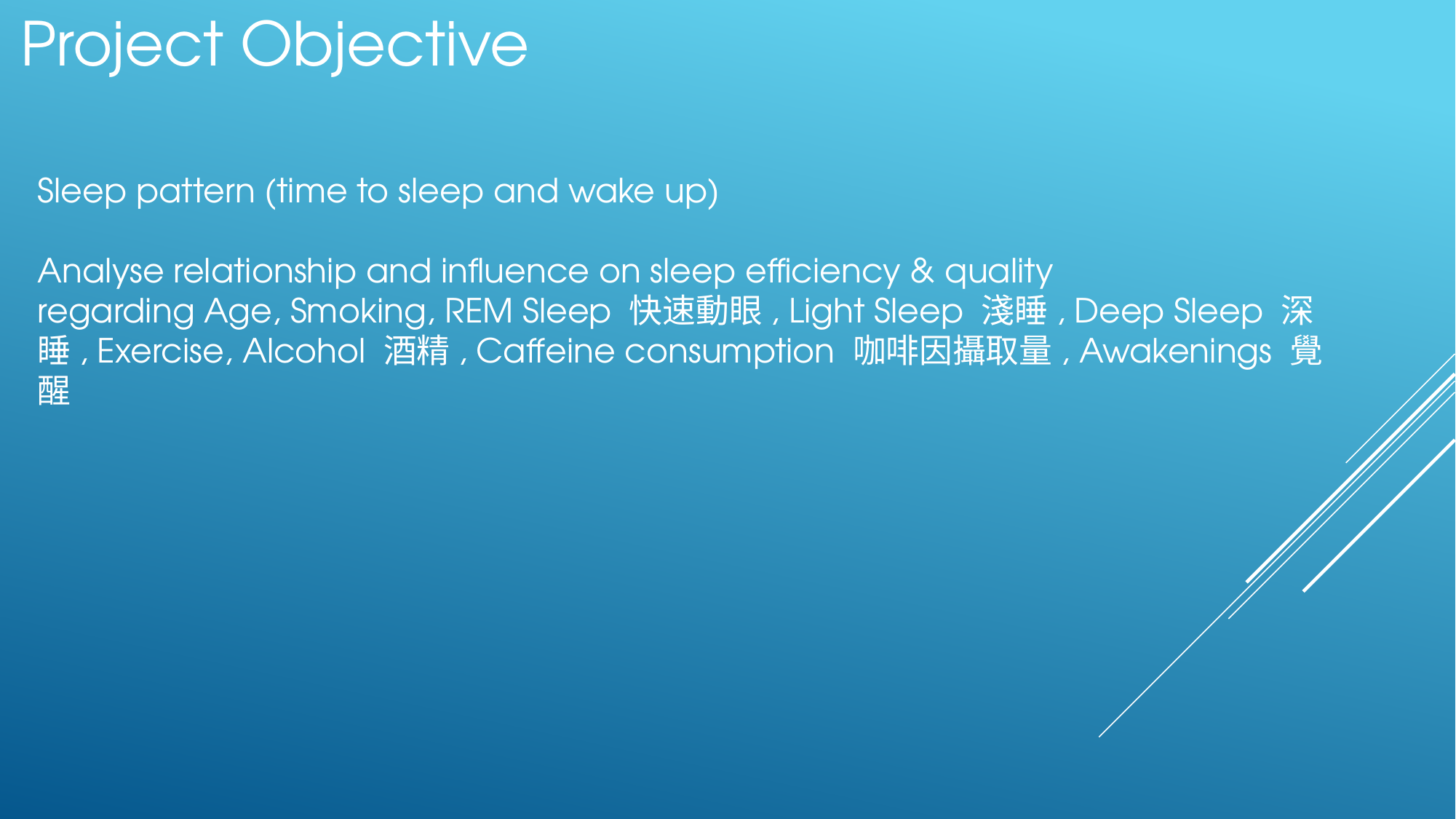

Project Objective
Sleep pattern (time to sleep and wake up)

Analyse relationship and influence on sleep efficiency & quality
regarding Age, Smoking, REM Sleep 快速動眼, Light Sleep 淺睡, Deep Sleep 深睡, Exercise, Alcohol 酒精, Caffeine consumption 咖啡因攝取量, Awakenings 覺醒